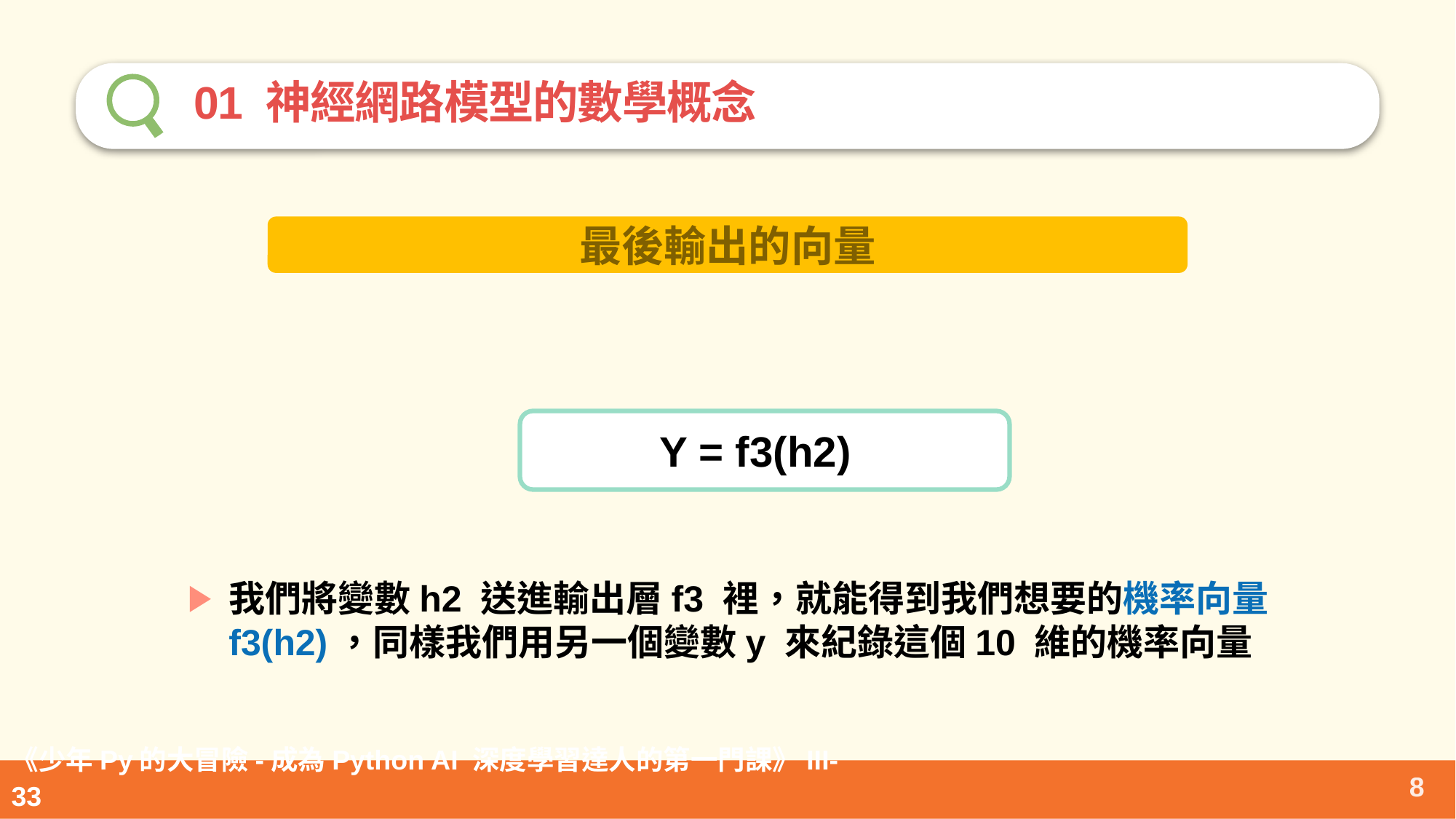

01 神經網路模型的數學概念
最後輸出的向量

Y = f3(h2)

我們將變數h2 送進輸出層f3 裡，就能得到我們想要的機率向量f3(h2)，同樣我們用另一個變數y 來紀錄這個10 維的機率向量
8